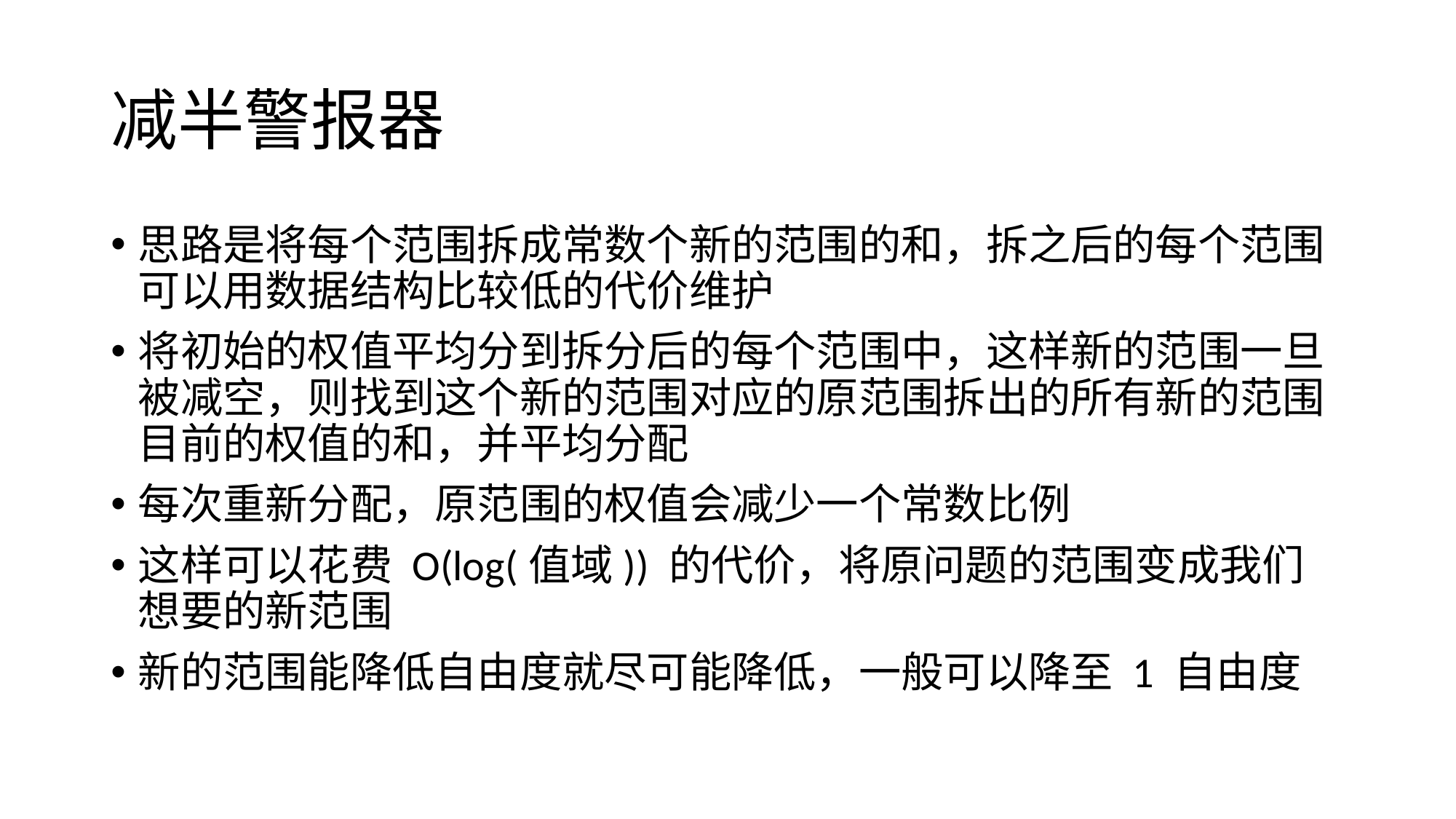

# 减半警报器
思路是将每个范围拆成常数个新的范围的和，拆之后的每个范围可以用数据结构比较低的代价维护
将初始的权值平均分到拆分后的每个范围中，这样新的范围一旦被减空，则找到这个新的范围对应的原范围拆出的所有新的范围目前的权值的和，并平均分配
每次重新分配，原范围的权值会减少一个常数比例
这样可以花费 O(log(值域)) 的代价，将原问题的范围变成我们想要的新范围
新的范围能降低自由度就尽可能降低，一般可以降至 1 自由度